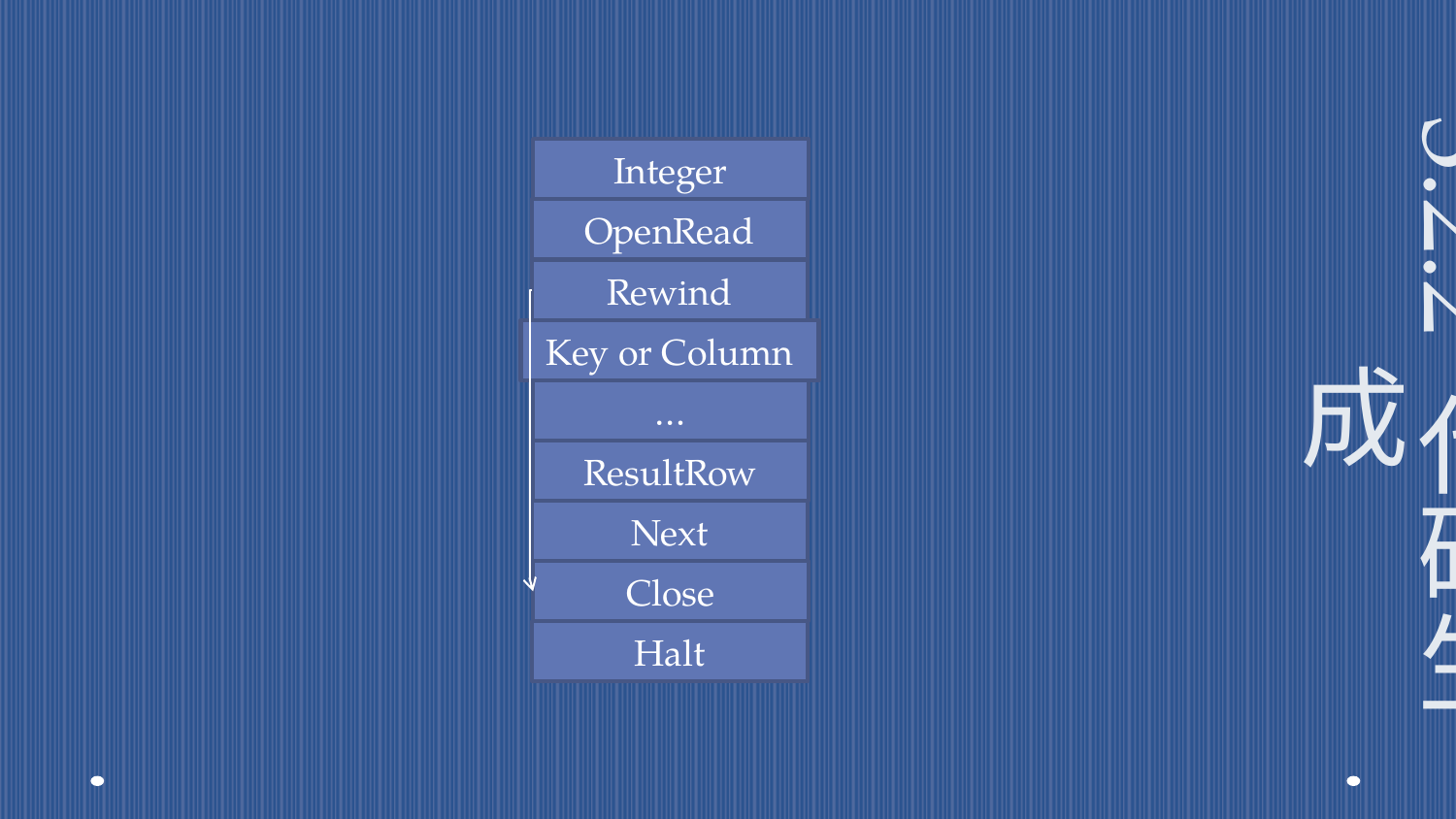

# 3.2.2 代码生成
Integer
OpenRead
Rewind
Key or Column
…
ResultRow
Next
Close
Halt